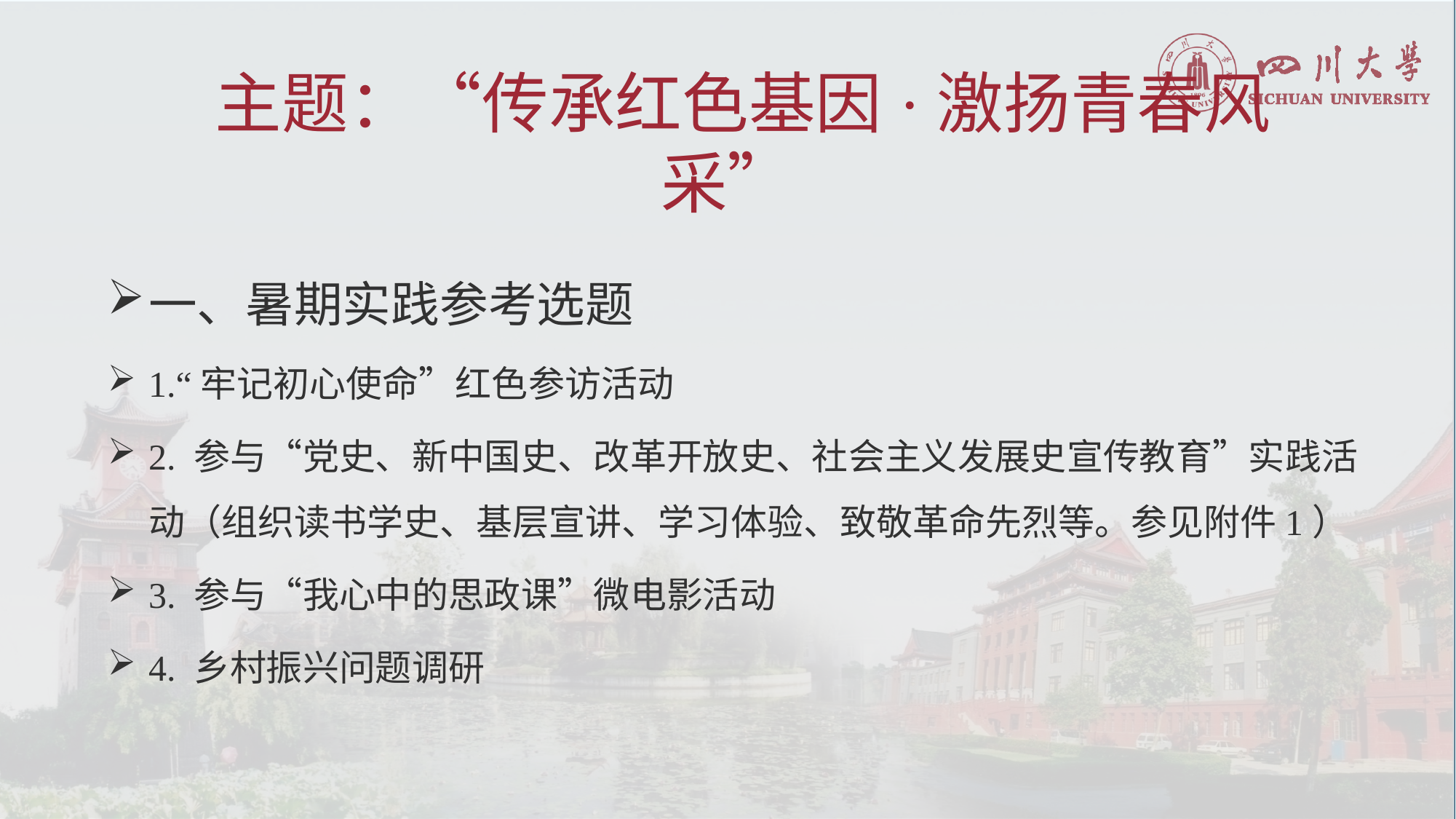

# 主题：“传承红色基因·激扬青春风采”
一、暑期实践参考选题
1.“牢记初心使命”红色参访活动
2. 参与“党史、新中国史、改革开放史、社会主义发展史宣传教育”实践活动（组织读书学史、基层宣讲、学习体验、致敬革命先烈等。参见附件1）
3. 参与“我心中的思政课”微电影活动
4. 乡村振兴问题调研